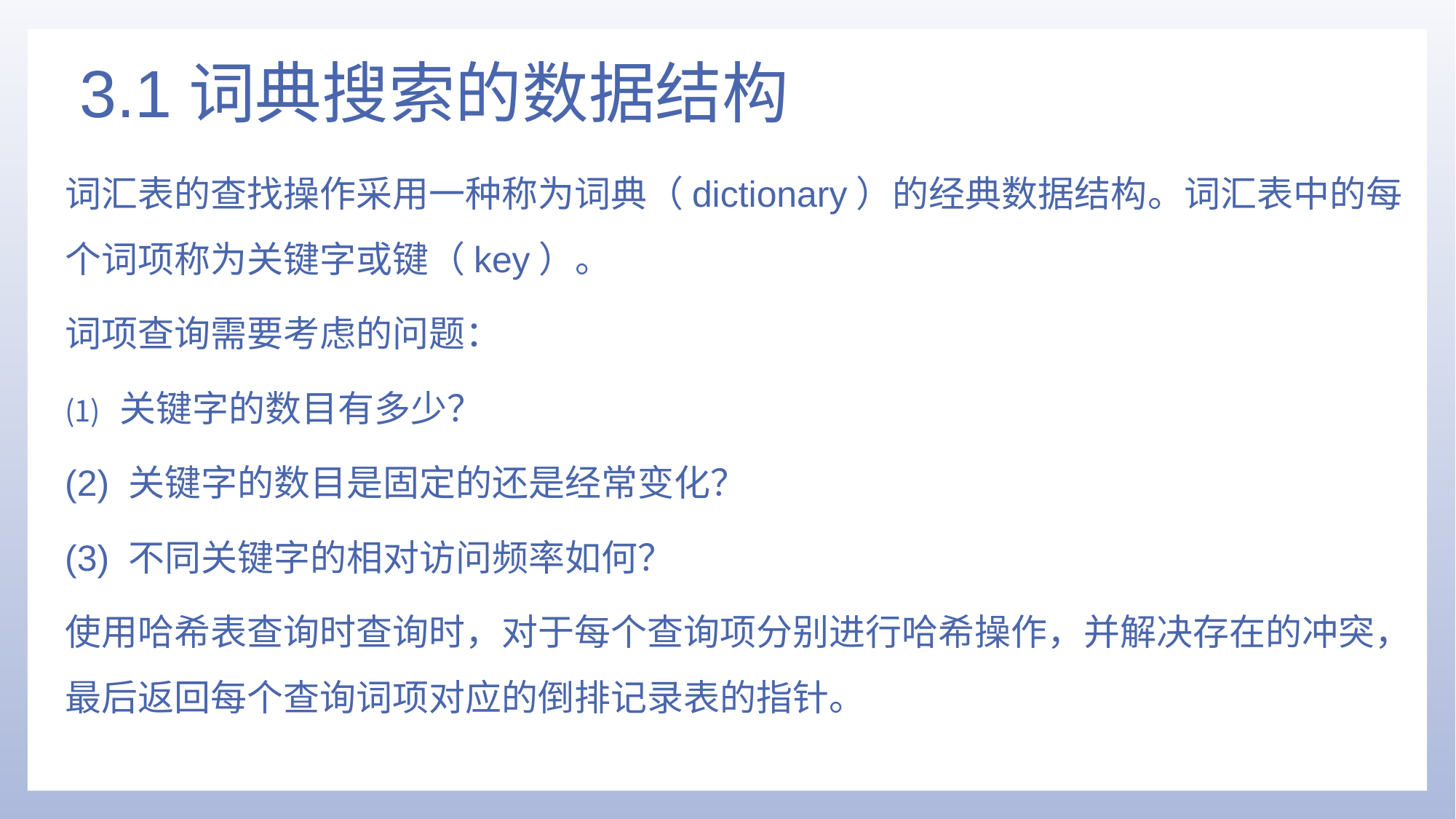

# 3.1词典搜索的数据结构
词汇表的查找操作采用一种称为词典（dictionary）的经典数据结构。词汇表中的每个词项称为关键字或键（key）。
词项查询需要考虑的问题：
关键字的数目有多少？
(2) 关键字的数目是固定的还是经常变化？
(3) 不同关键字的相对访问频率如何？
使用哈希表查询时查询时，对于每个查询项分别进行哈希操作，并解决存在的冲突，最后返回每个查询词项对应的倒排记录表的指针。